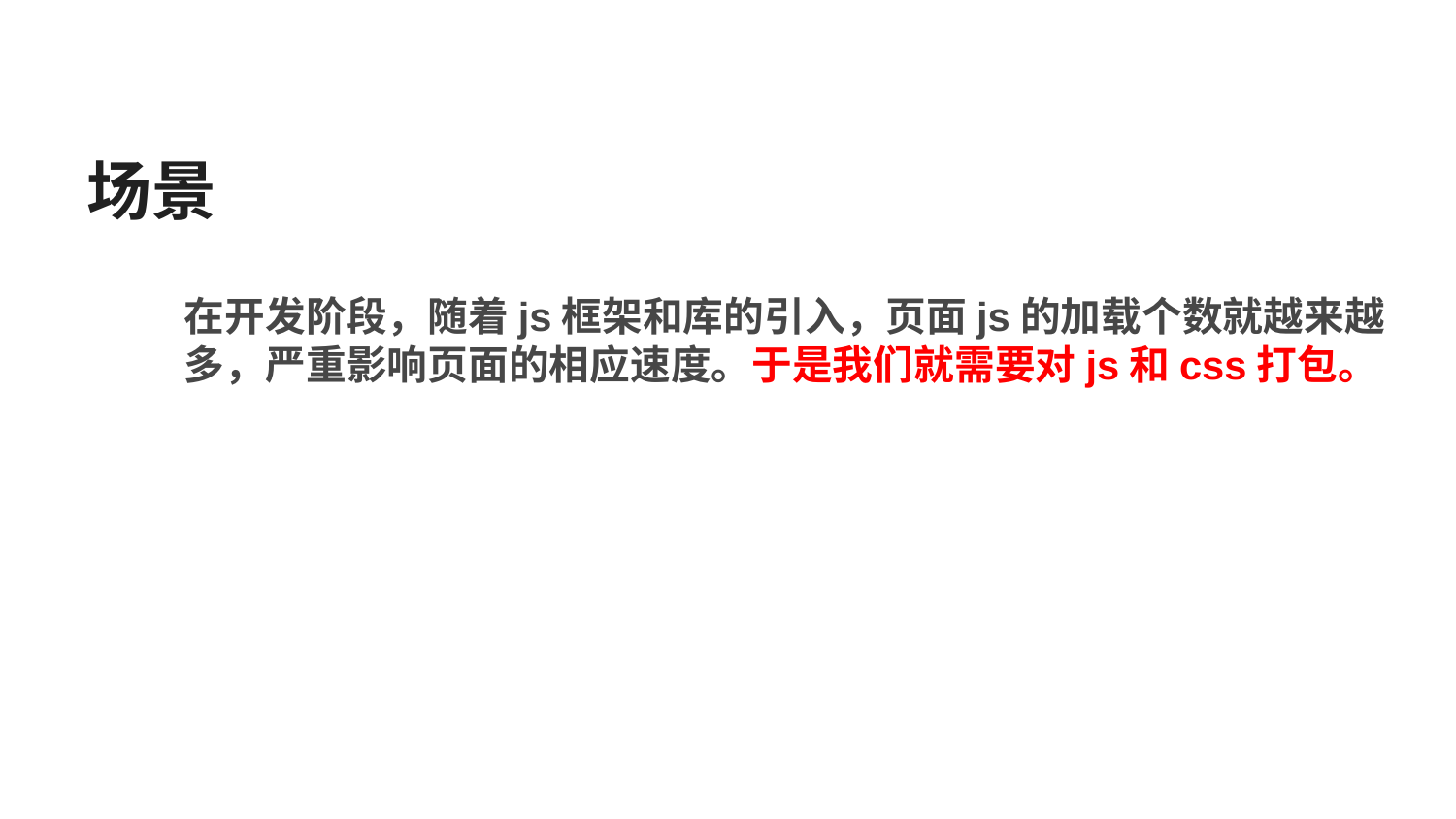

场景
在开发阶段，随着js框架和库的引入，页面js的加载个数就越来越
多，严重影响页面的相应速度。于是我们就需要对js和css打包。